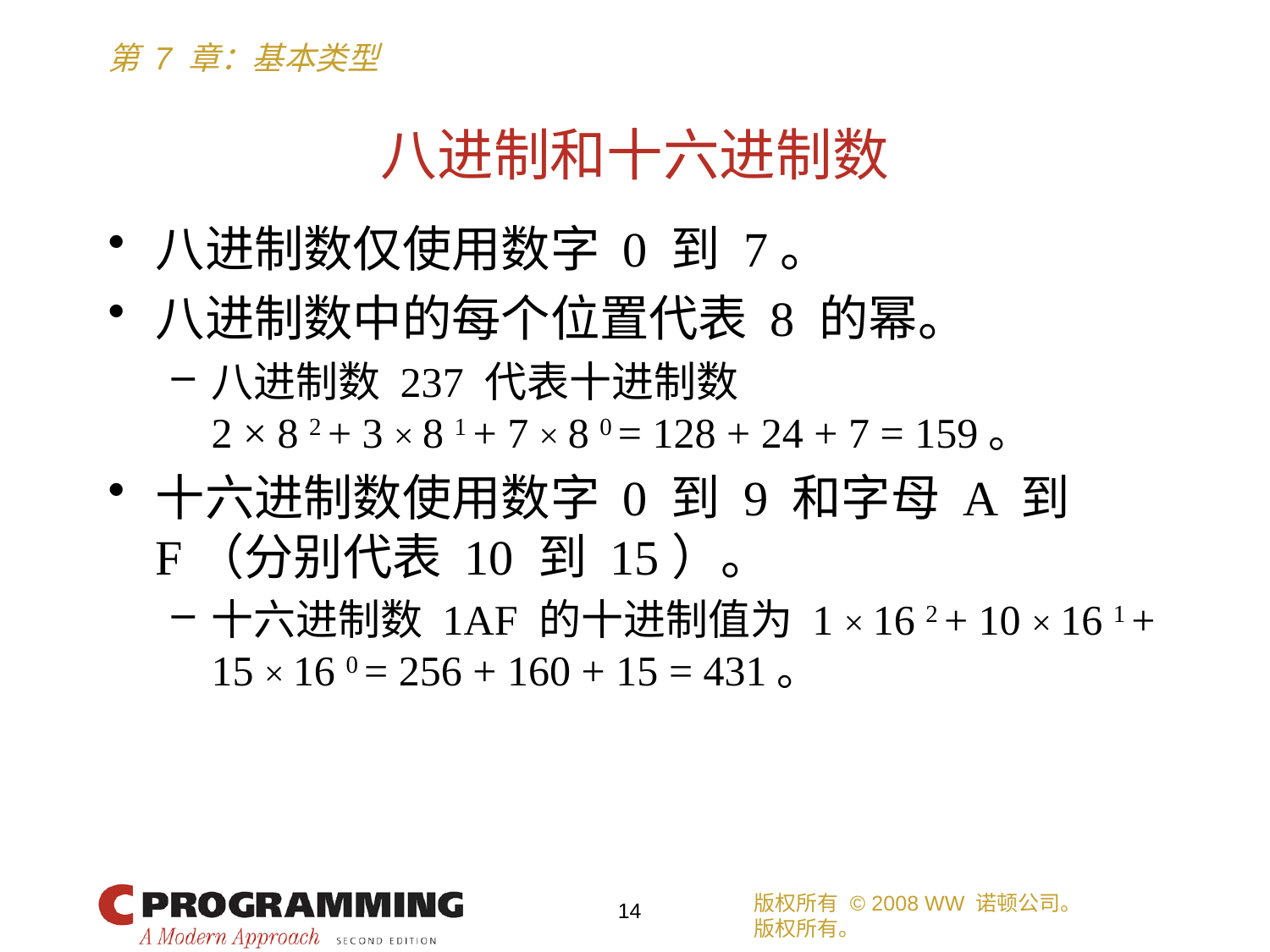

# 八进制和十六进制数
八进制数仅使用数字 0 到 7。
八进制数中的每个位置代表 8 的幂。
八进制数 237 代表十进制数
2 × 8 2 + 3 × 8 1 + 7 × 8 0 = 128 + 24 + 7 = 159。
十六进制数使用数字 0 到 9 和字母 A 到 F（分别代表 10 到 15）。
十六进制数 1AF 的十进制值为 1 × 16 2 + 10 × 16 1 + 15 × 16 0 = 256 + 160 + 15 = 431。

版权所有 © 2008 WW 诺顿公司。
版权所有。
14